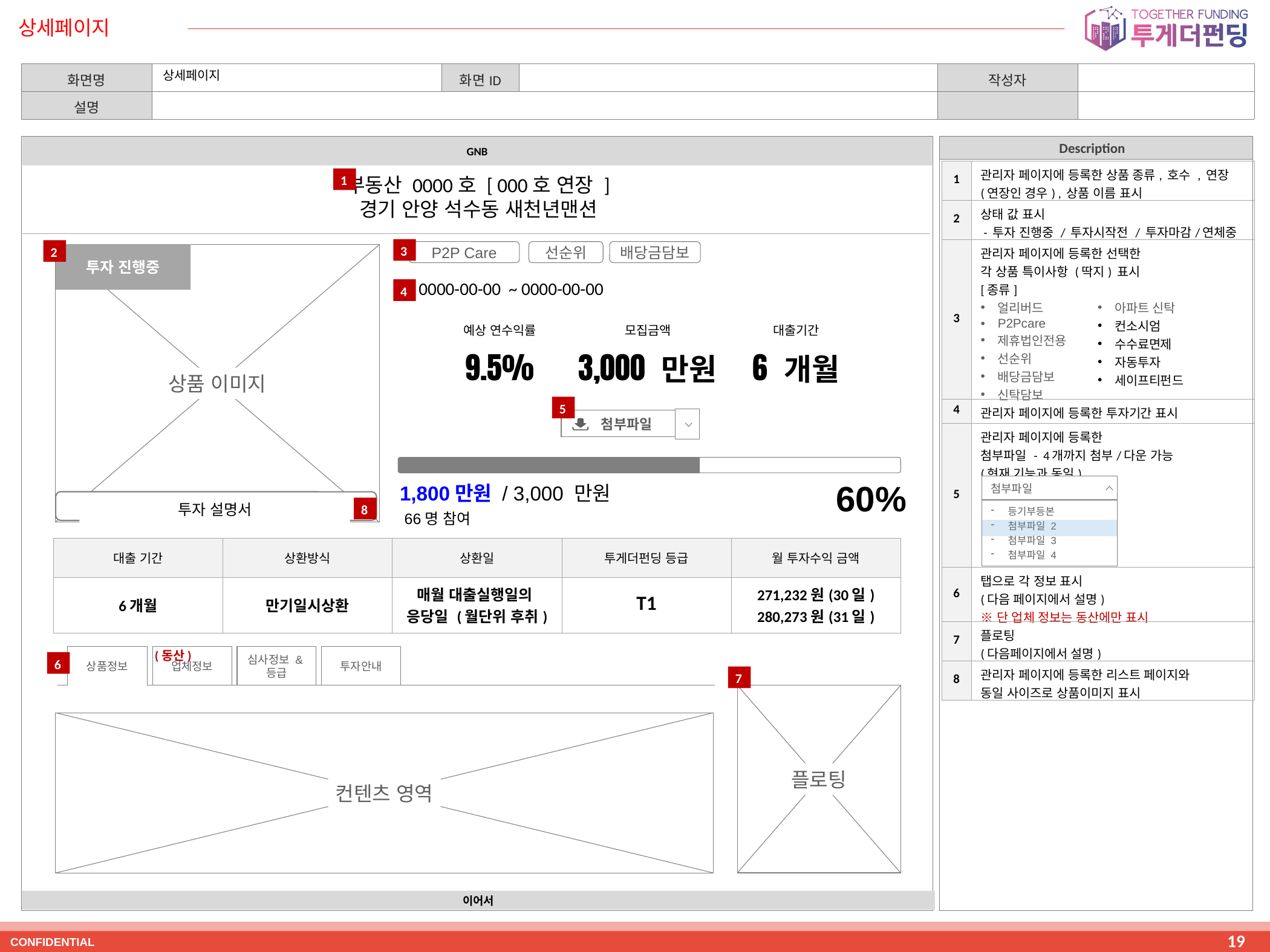

# 상세페이지
상세페이지

GNB
| 1 | 관리자 페이지에 등록한 상품 종류, 호수 , 연장(연장인 경우) , 상품 이름 표시 |  |
| --- | --- | --- |
| 2 | 상태 값 표시 - 투자 진행중 / 투자시작전 / 투자마감/연체중 |  |
| 3 | 관리자 페이지에 등록한 선택한 각 상품 특이사항 (딱지) 표시 [종류] |  |
|  | 얼리버드 P2Pcare 제휴법인전용 선순위 배당금담보 신탁담보 | 아파트 신탁 컨소시엄 수수료면제 자동투자 세이프티펀드 |
| 4 | 관리자 페이지에 등록한 투자기간 표시 |  |
| 5 | 관리자 페이지에 등록한 첨부파일 - 4개까지 첨부/다운 가능 (현재 기능과 동일) |  |
| 6 | 탭으로 각 정보 표시 (다음 페이지에서 설명) ※단 업체 정보는 동산에만 표시 |  |
| 7 | 플로팅 (다음페이지에서 설명) |  |
| 8 | 관리자 페이지에 등록한 리스트 페이지와 동일 사이즈로 상품이미지 표시 |  |
1

부동산 0000호 [ 000호 연장 ]
경기 안양 석수동 새천년맨션
3

2

P2P Care
선순위
배당금담보
투자 진행중

상품 이미지
0000-00-00  ~ 0000-00-00
4

| 예상 연수익률 | 모집금액 | 대출기간 |
| --- | --- | --- |
| 9.5% | 3,000 만원 | 6 개월 |
5

       첨부파일

60%
1,800만원 / 3,000 만원
첨부파일

등기부등본
첨부파일 2
첨부파일 3
첨부파일 4

투자 설명서

8

66명 참여
| 대출 기간 | 상환방식 | 상환일 | 투게더펀딩 등급 | 월 투자수익 금액 |
| --- | --- | --- | --- | --- |
| 6개월 | 만기일시상환 | 매월 대출실행일의 응당일 (월단위 후취) | T1 | 271,232원(30일) 280,273원(31일) |
(동산)
상품정보
업체정보
심사정보 &등급
투자안내
6

7

플로팅

컨텐츠 영역
이어서
19